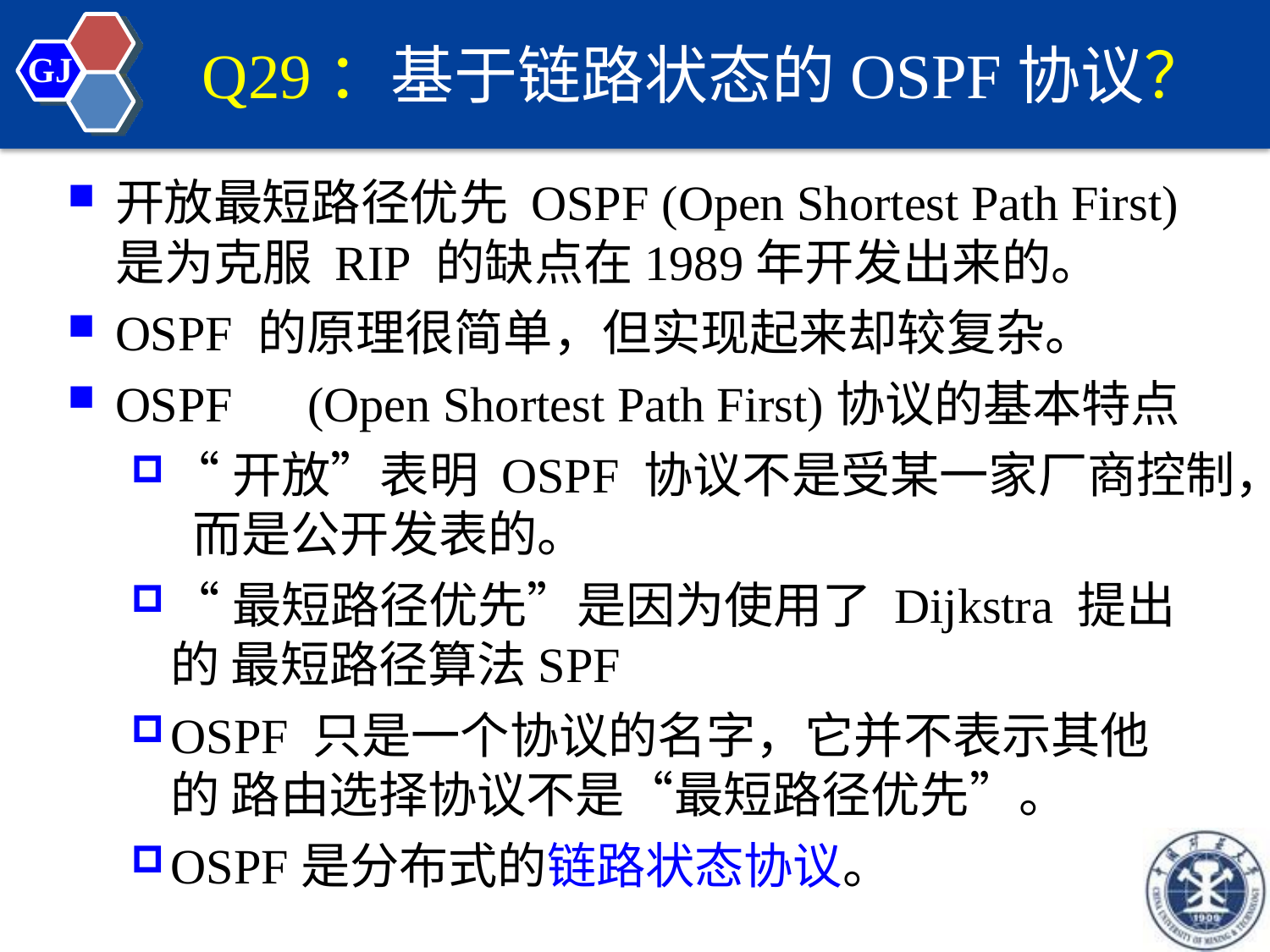

# Q29：基于链路状态的OSPF协议？
GJ
开放最短路径优先 OSPF (Open Shortest Path First)
是为克服 RIP 的缺点在1989年开发出来的。
OSPF 的原理很简单，但实现起来却较复杂。
OSPF	(Open Shortest Path First)协议的基本特点
“开放”表明 OSPF 协议不是受某一家厂商控制，  而是公开发表的。
“最短路径优先”是因为使用了 Dijkstra 提出的 最短路径算法SPF
OSPF 只是一个协议的名字，它并不表示其他的 路由选择协议不是“最短路径优先”。
OSPF是分布式的链路状态协议。